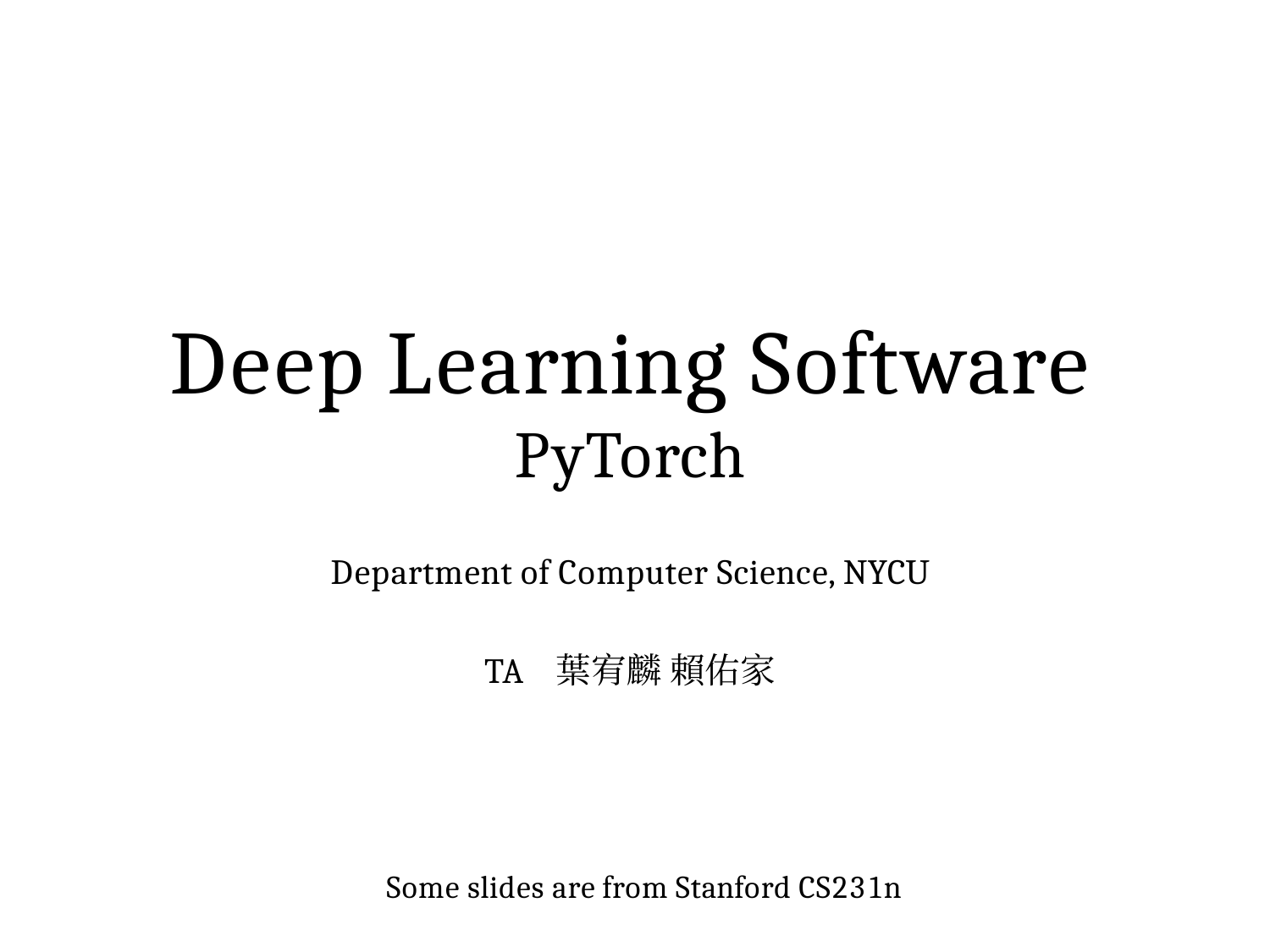

# Deep Learning Software PyTorch
Department of Computer Science, NYCU

TA   葉宥麟 賴佑家
Some slides are from Stanford CS231n